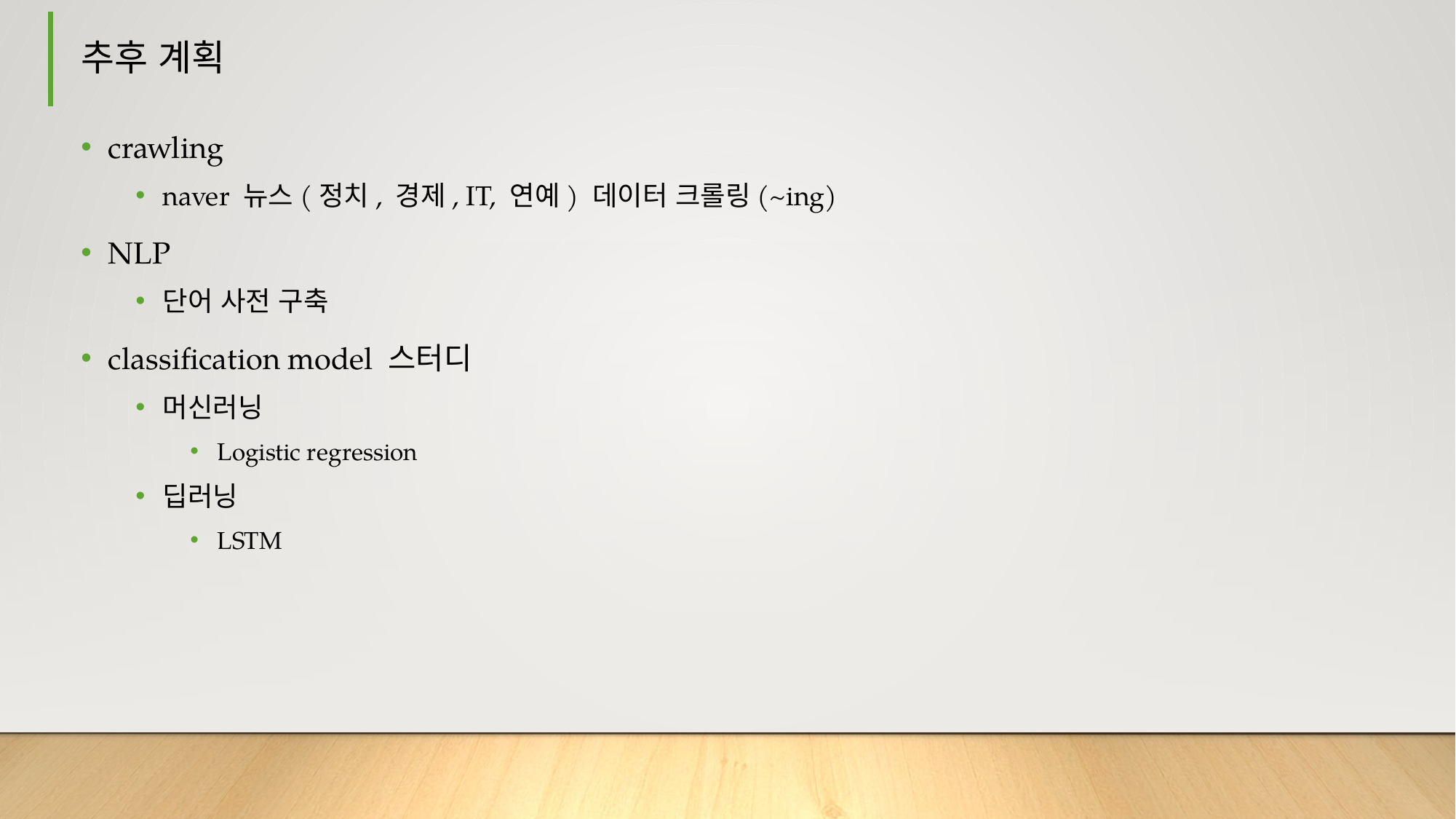

# 추후 계획
crawling
naver 뉴스(정치, 경제, IT, 연예) 데이터 크롤링(~ing)
NLP
단어 사전 구축
classification model 스터디
머신러닝
Logistic regression
딥러닝
LSTM